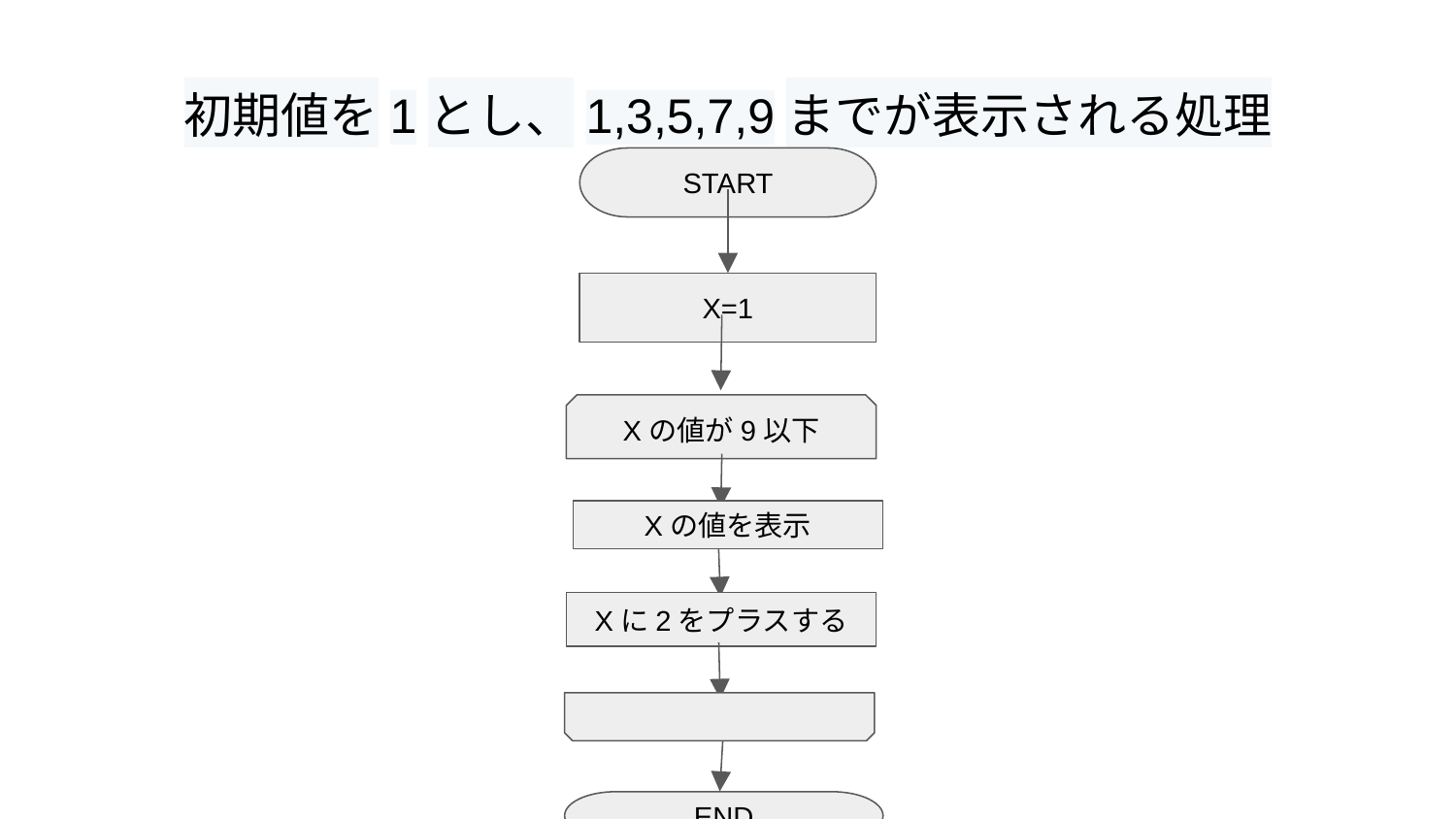

# 初期値を1とし、1,3,5,7,9までが表示される処理

START
X=1
Xの値が9以下
Xの値を表示
Xに2をプラスする

END